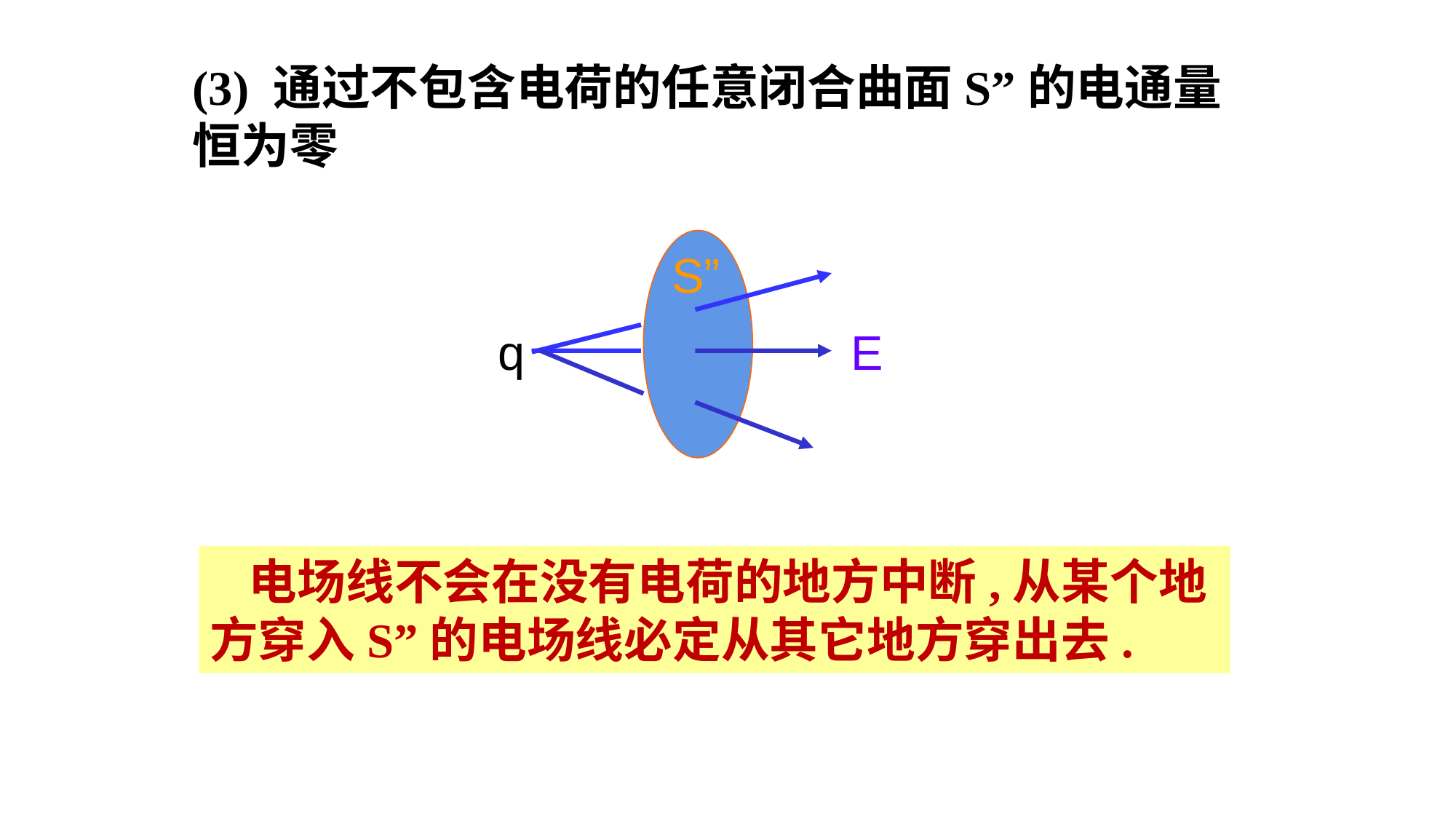

(3) 通过不包含电荷的任意闭合曲面S”的电通量恒为零

S”

q
E

   电场线不会在没有电荷的地方中断,从某个地方穿入S”的电场线必定从其它地方穿出去.